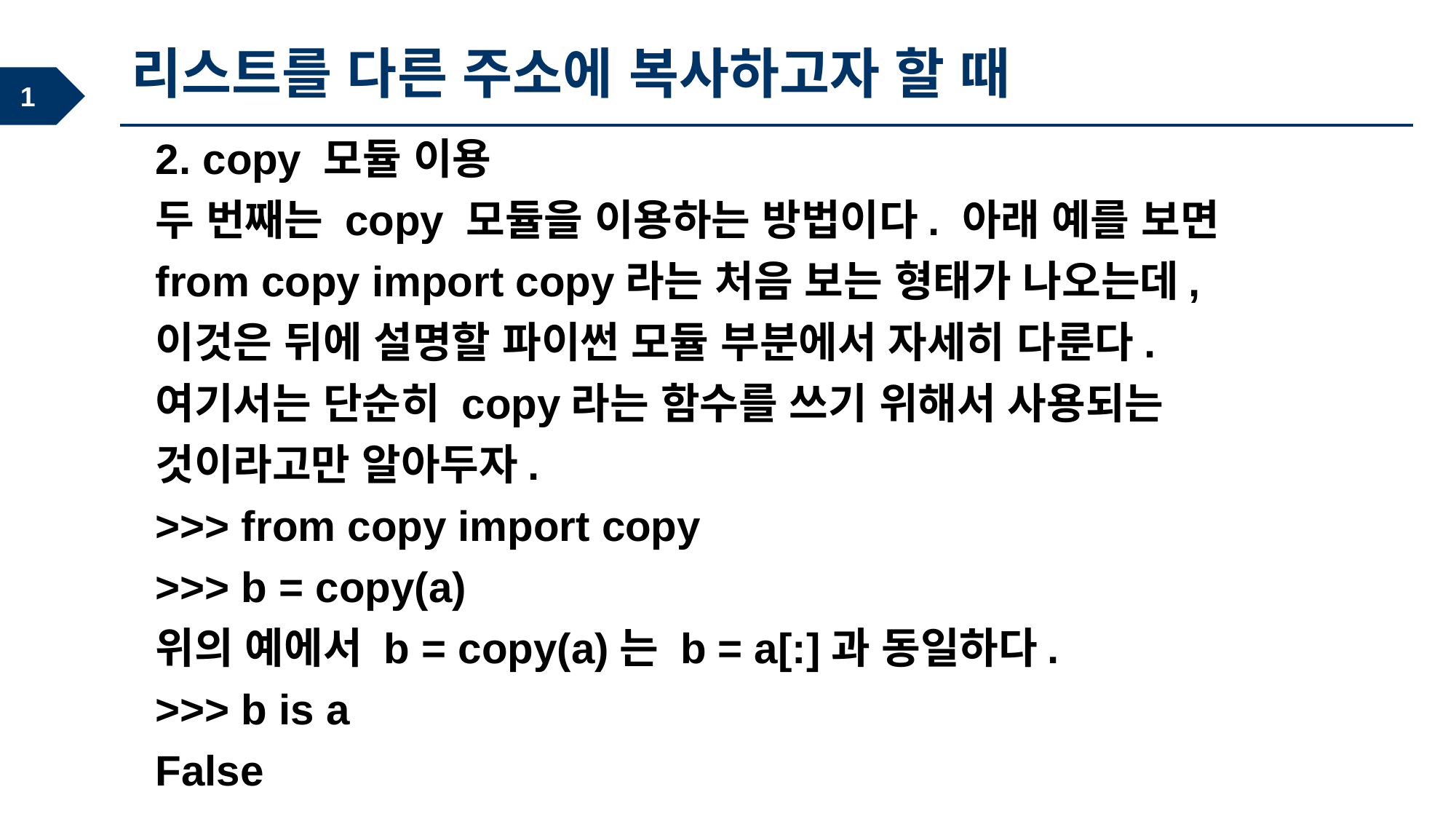

리스트를 다른 주소에 복사하고자 할 때
2. copy 모듈 이용
두 번째는 copy 모듈을 이용하는 방법이다. 아래 예를 보면 from copy import copy라는 처음 보는 형태가 나오는데, 이것은 뒤에 설명할 파이썬 모듈 부분에서 자세히 다룬다. 여기서는 단순히 copy라는 함수를 쓰기 위해서 사용되는 것이라고만 알아두자.
>>> from copy import copy
>>> b = copy(a)
위의 예에서 b = copy(a)는 b = a[:]과 동일하다.
>>> b is a
False